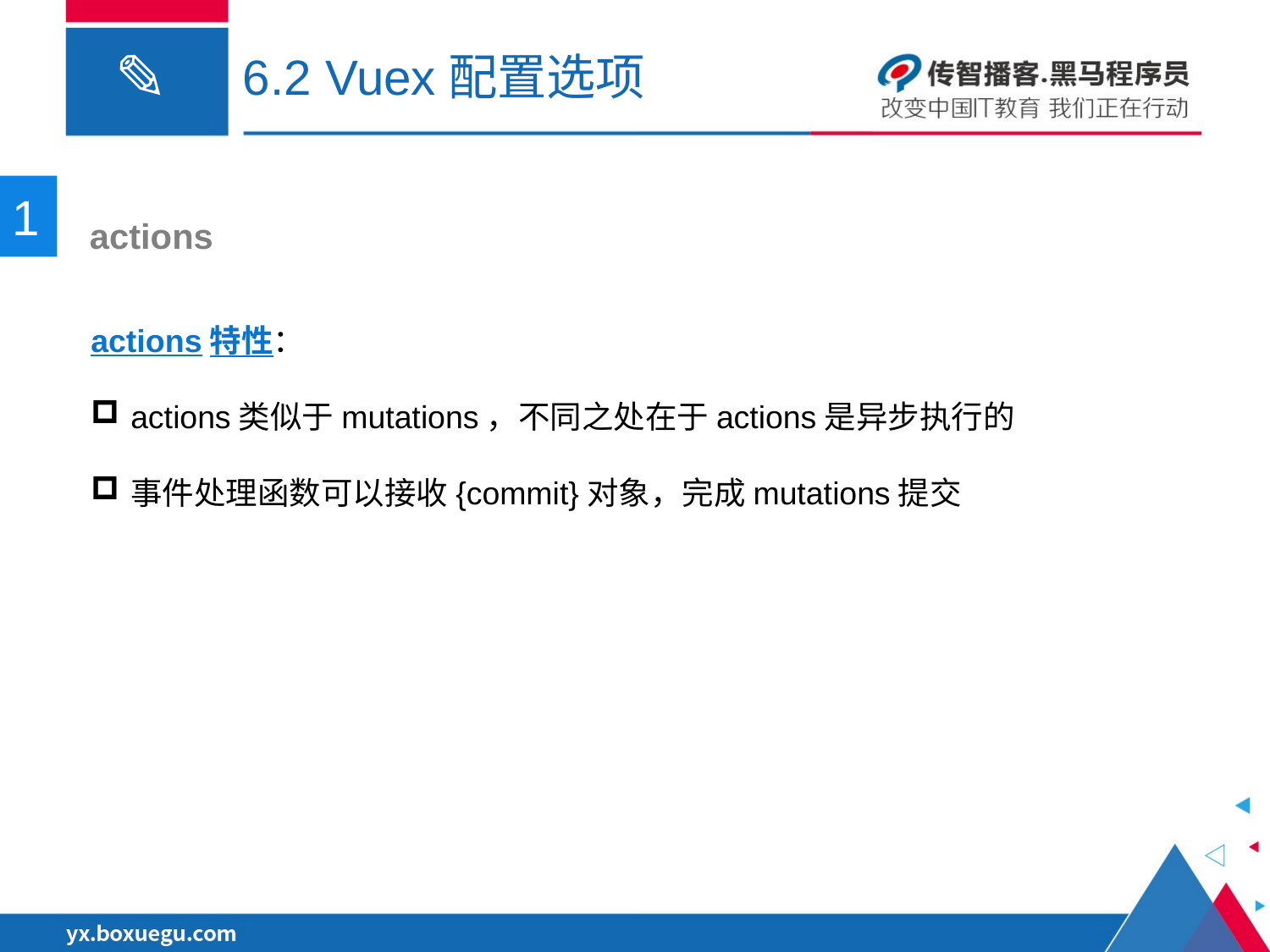

# 6.2 Vuex配置选项

1
  actions
actions特性：
actions类似于mutations，不同之处在于actions是异步执行的
事件处理函数可以接收{commit}对象，完成mutations提交